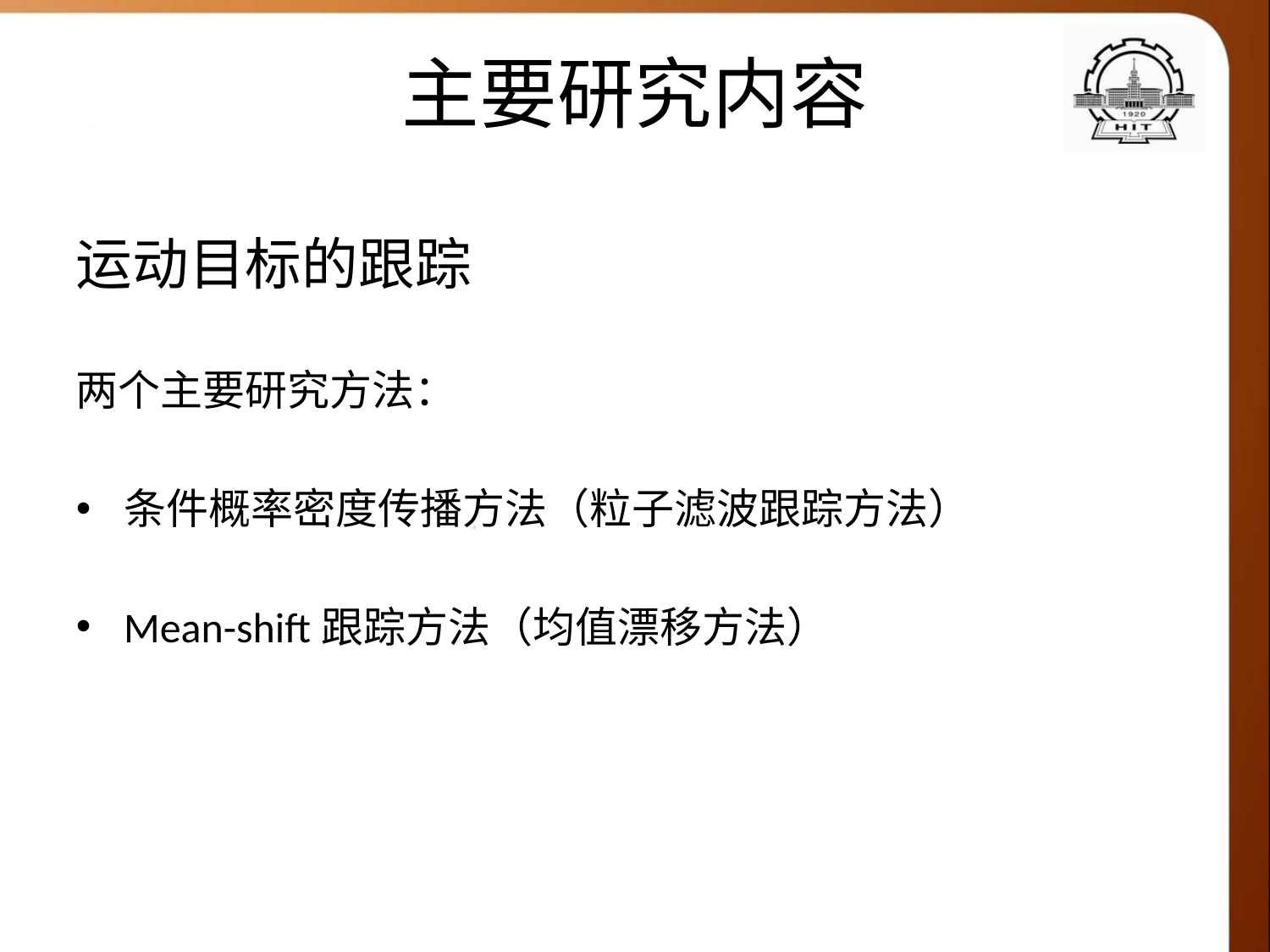

# 主要研究内容
运动目标的跟踪

两个主要研究方法：

条件概率密度传播方法（粒子滤波跟踪方法）

Mean-shift跟踪方法（均值漂移方法）